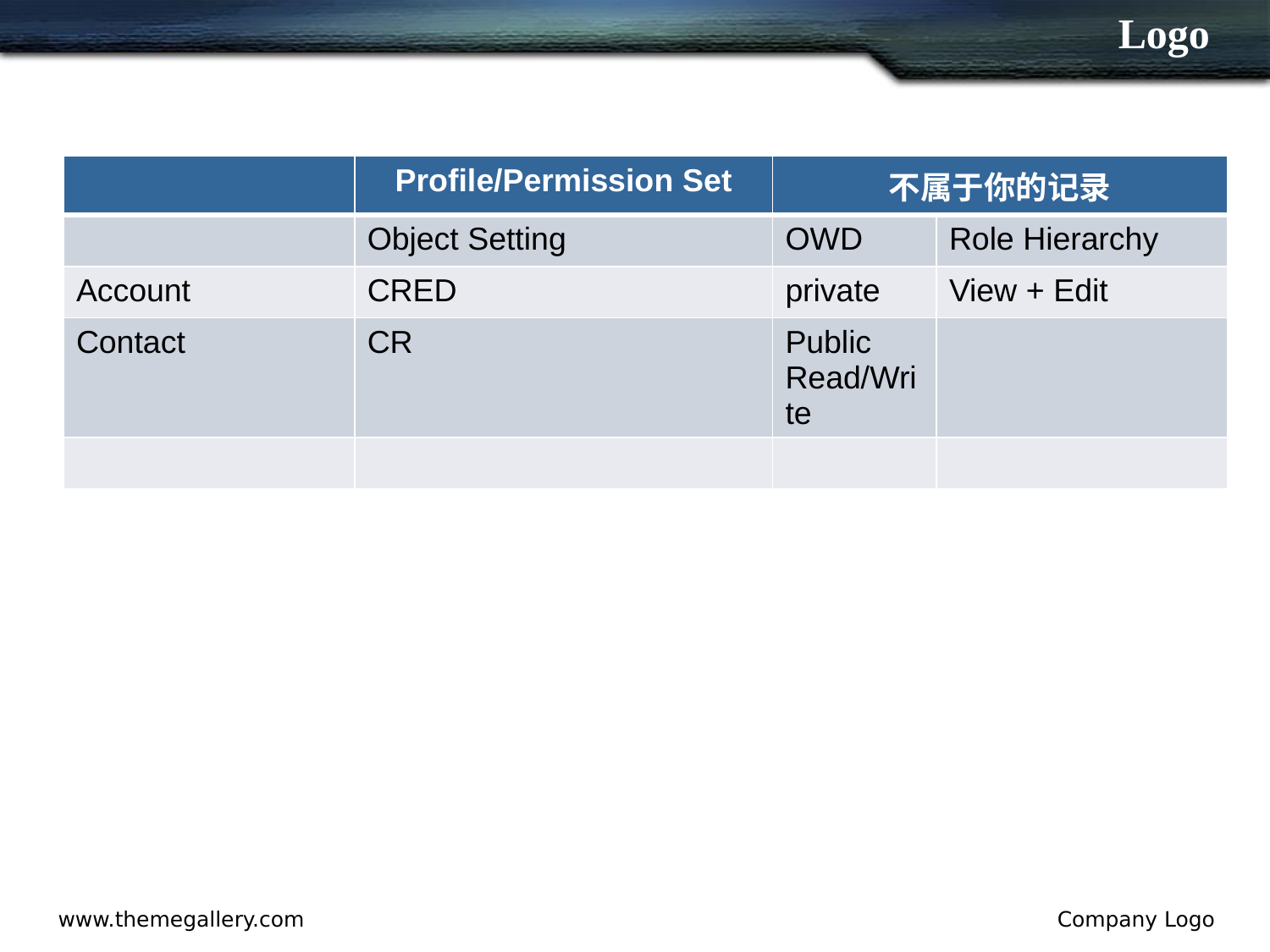

|  | Profile/Permission Set | 不属于你的记录 |  |
| --- | --- | --- | --- |
|  | Object Setting | OWD | Role Hierarchy |
| Account | CRED | private | View + Edit |
| Contact | CR | Public Read/Write |  |
|  |  |  |  |
www.themegallery.com
Company Logo